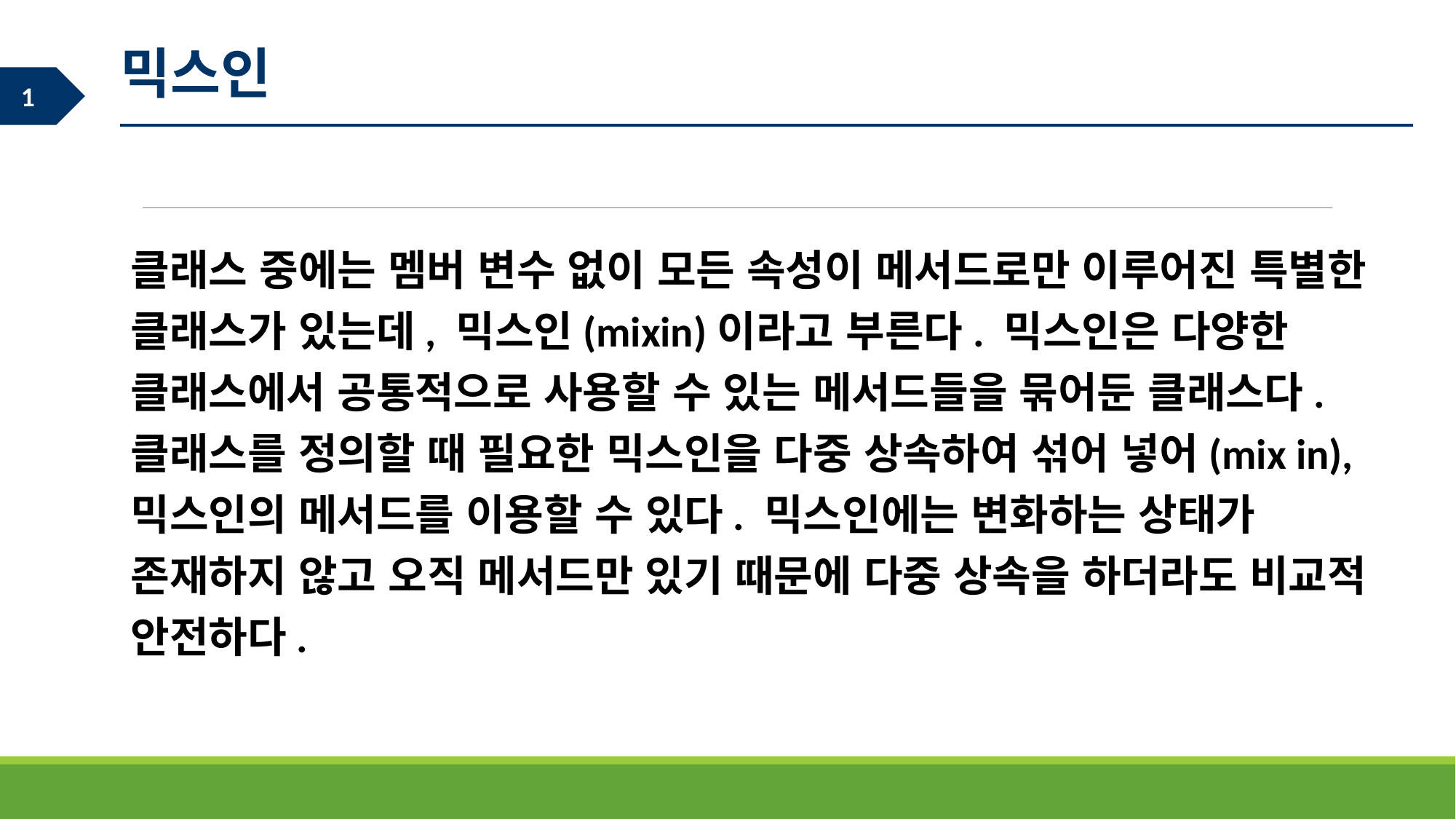

믹스인
클래스 중에는 멤버 변수 없이 모든 속성이 메서드로만 이루어진 특별한 클래스가 있는데, 믹스인(mixin)이라고 부른다. 믹스인은 다양한 클래스에서 공통적으로 사용할 수 있는 메서드들을 묶어둔 클래스다. 클래스를 정의할 때 필요한 믹스인을 다중 상속하여 섞어 넣어(mix in), 믹스인의 메서드를 이용할 수 있다. 믹스인에는 변화하는 상태가 존재하지 않고 오직 메서드만 있기 때문에 다중 상속을 하더라도 비교적 안전하다.